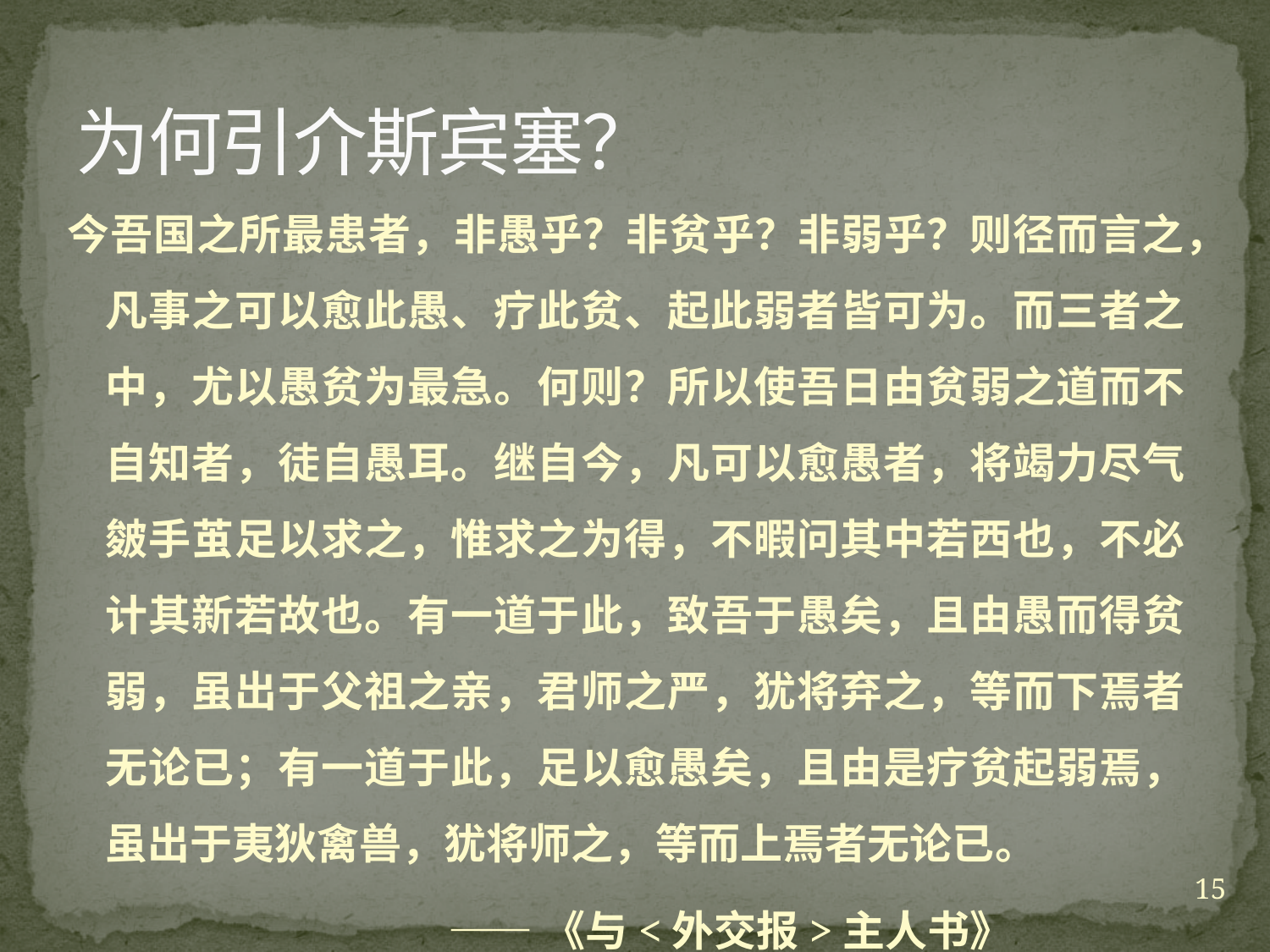

# 为何引介斯宾塞？
今吾国之所最患者，非愚乎？非贫乎？非弱乎？则径而言之，凡事之可以愈此愚、疗此贫、起此弱者皆可为。而三者之中，尤以愚贫为最急。何则？所以使吾日由贫弱之道而不自知者，徒自愚耳。继自今，凡可以愈愚者，将竭力尽气皴手茧足以求之，惟求之为得，不暇问其中若西也，不必计其新若故也。有一道于此，致吾于愚矣，且由愚而得贫弱，虽出于父祖之亲，君师之严，犹将弃之，等而下焉者无论已；有一道于此，足以愈愚矣，且由是疗贫起弱焉，虽出于夷狄禽兽，犹将师之，等而上焉者无论已。
                                        ——《与<外交报>主人书》

15